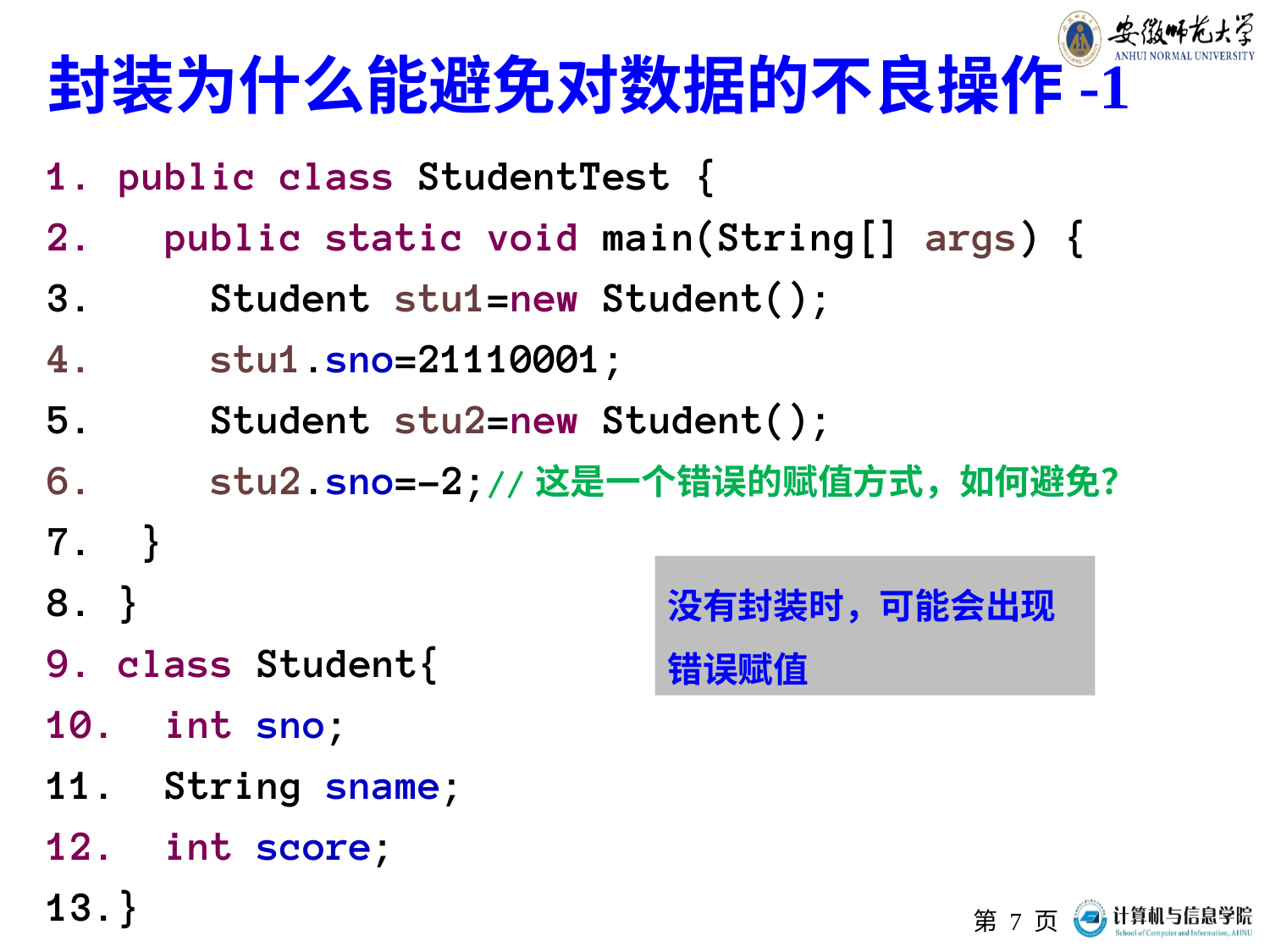

# 封装为什么能避免对数据的不良操作-1
public class StudentTest {
  public static void main(String[] args) {
    Student stu1=new Student();
    stu1.sno=21110001;
    Student stu2=new Student();
    stu2.sno=-2;//这是一个错误的赋值方式，如何避免？
 }
}
class Student{
  int sno;
  String sname;
  int score;
}
没有封装时，可能会出现错误赋值
第 7 页